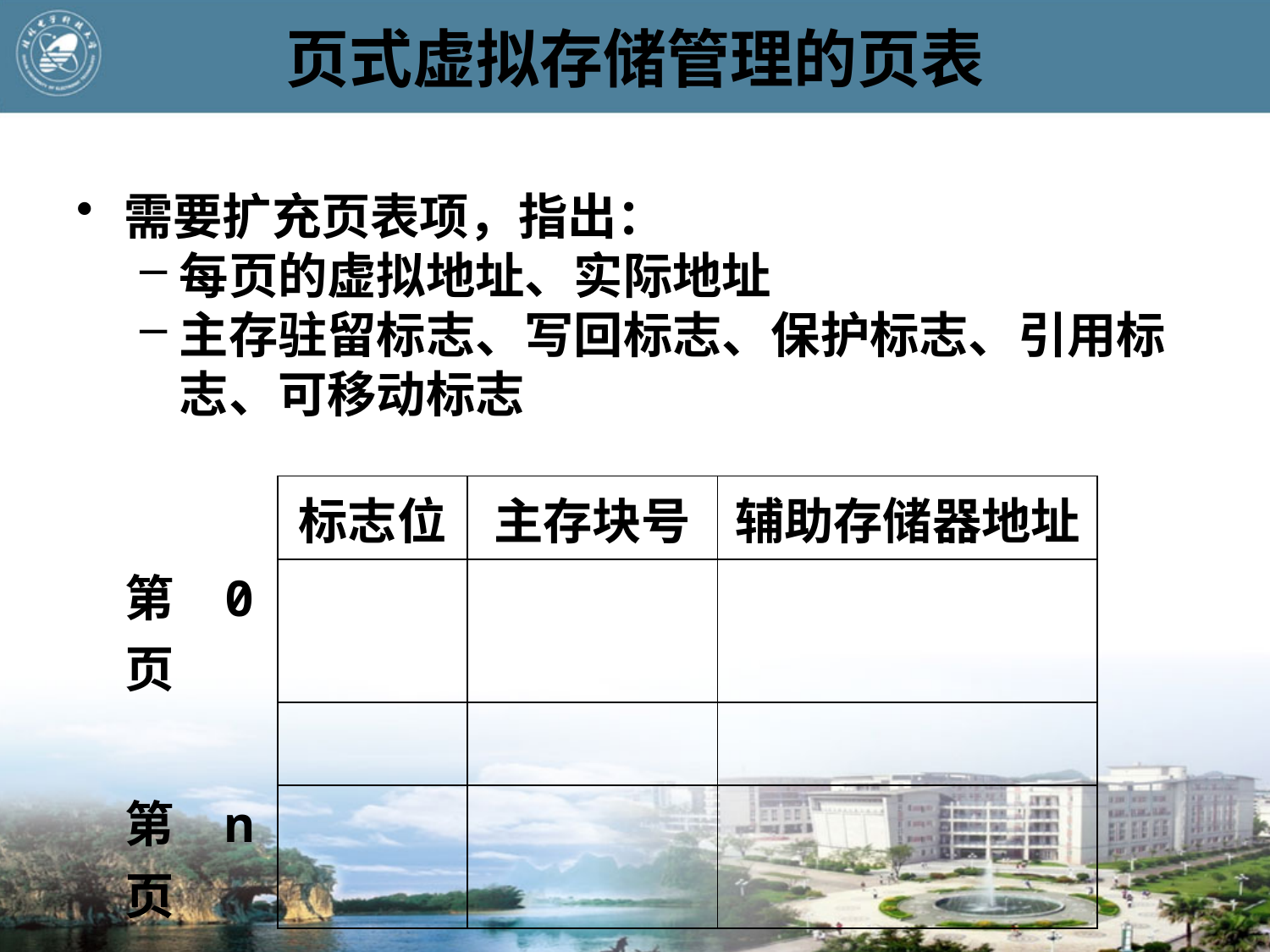

# 页式虚拟存储管理的页表
需要扩充页表项，指出：
每页的虚拟地址、实际地址
主存驻留标志、写回标志、保护标志、引用标志、可移动标志

|  | 标志位 | 主存块号 | 辅助存储器地址 |
| --- | --- | --- | --- |
| 第0页 |  |  |  |
|  |  |  |  |
| 第n页 |  |  |  |